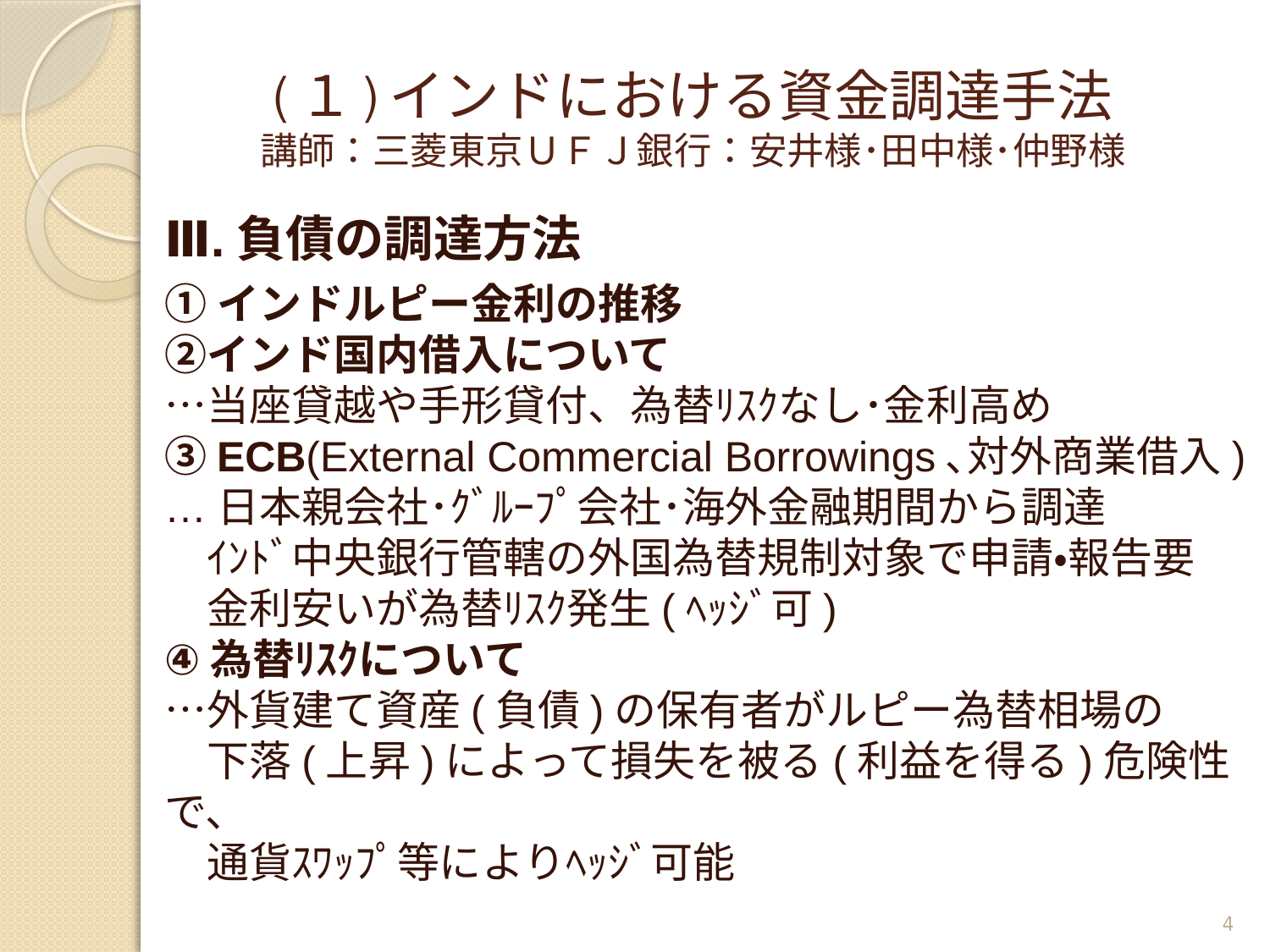

# (１)インドにおける資金調達手法 講師：三菱東京ＵＦＪ銀行：安井様･田中様･仲野様
Ⅲ.負債の調達方法
①インドルピー金利の推移
②インド国内借入について
…当座貸越や手形貸付、為替ﾘｽｸなし･金利高め
③ECB(External Commercial Borrowings､対外商業借入)
…日本親会社･ｸﾞﾙｰﾌﾟ会社･海外金融期間から調達
　ｲﾝﾄﾞ中央銀行管轄の外国為替規制対象で申請・報告要
　金利安いが為替ﾘｽｸ発生(ﾍｯｼﾞ可)
④為替ﾘｽｸについて
…外貨建て資産(負債)の保有者がルピー為替相場の
　下落(上昇)によって損失を被る(利益を得る)危険性で、
　通貨ｽﾜｯﾌﾟ等によりﾍｯｼﾞ可能
4